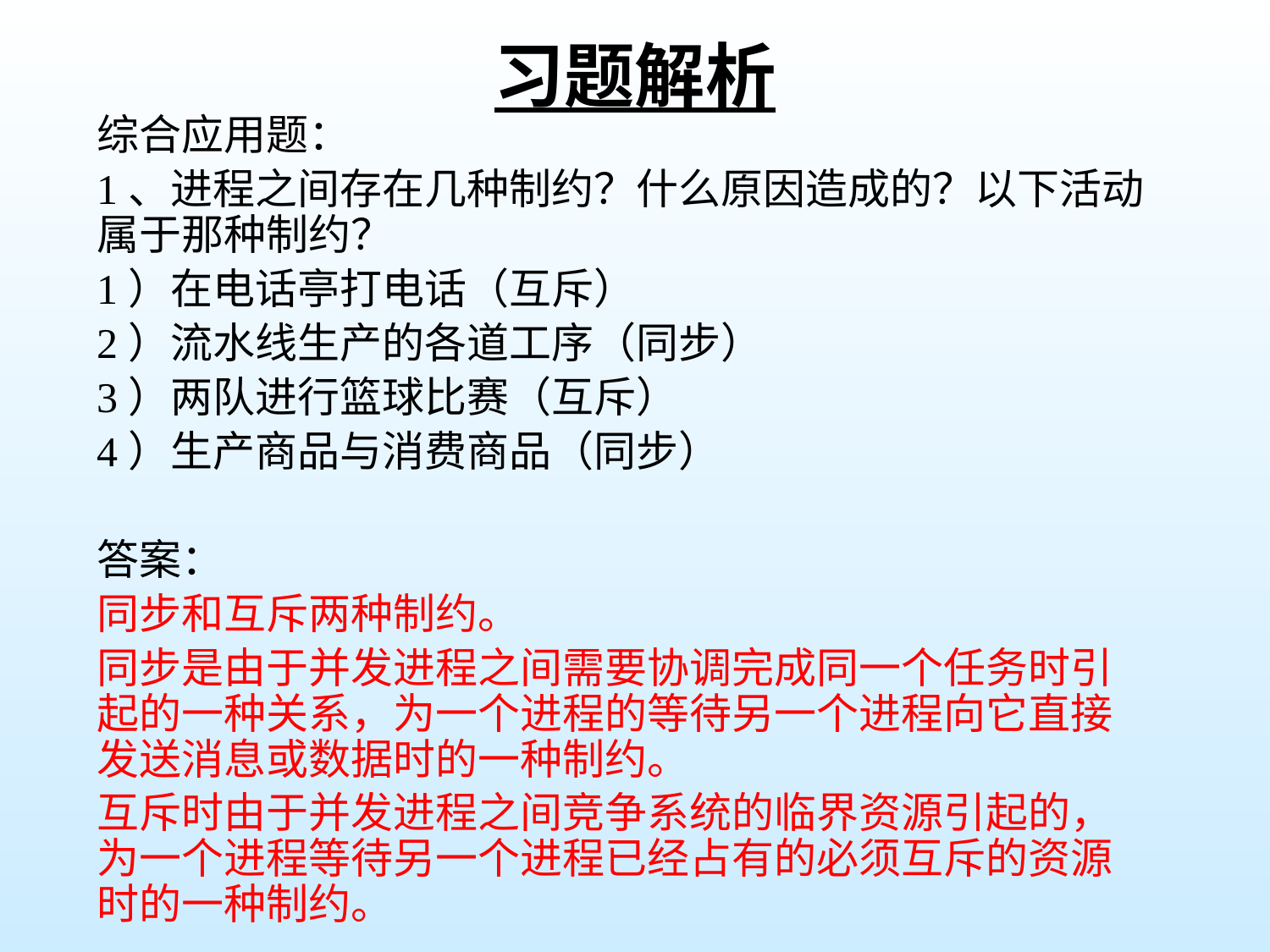

# 习题解析
综合应用题：
1、进程之间存在几种制约？什么原因造成的？以下活动属于那种制约？
1）在电话亭打电话（互斥）
2）流水线生产的各道工序（同步）
3）两队进行篮球比赛（互斥）
4）生产商品与消费商品（同步）

答案：
同步和互斥两种制约。
同步是由于并发进程之间需要协调完成同一个任务时引起的一种关系，为一个进程的等待另一个进程向它直接发送消息或数据时的一种制约。
互斥时由于并发进程之间竞争系统的临界资源引起的，为一个进程等待另一个进程已经占有的必须互斥的资源时的一种制约。